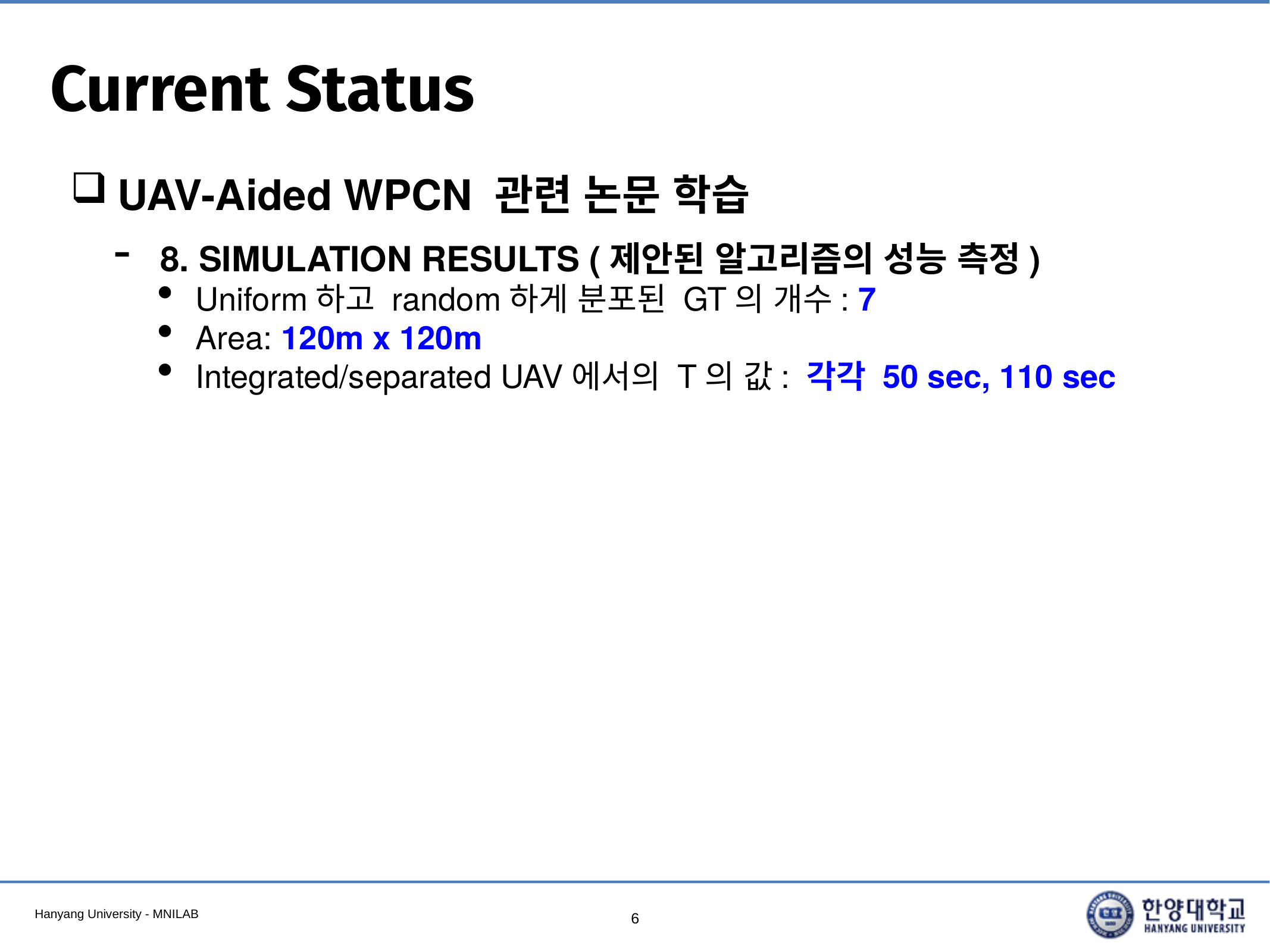

# Current Status
UAV-Aided WPCN 관련 논문 학습
8. SIMULATION RESULTS (제안된 알고리즘의 성능 측정)
Uniform하고 random하게 분포된 GT의 개수: 7
Area: 120m x 120m
Integrated/separated UAV에서의 T의 값: 각각 50 sec, 110 sec
6